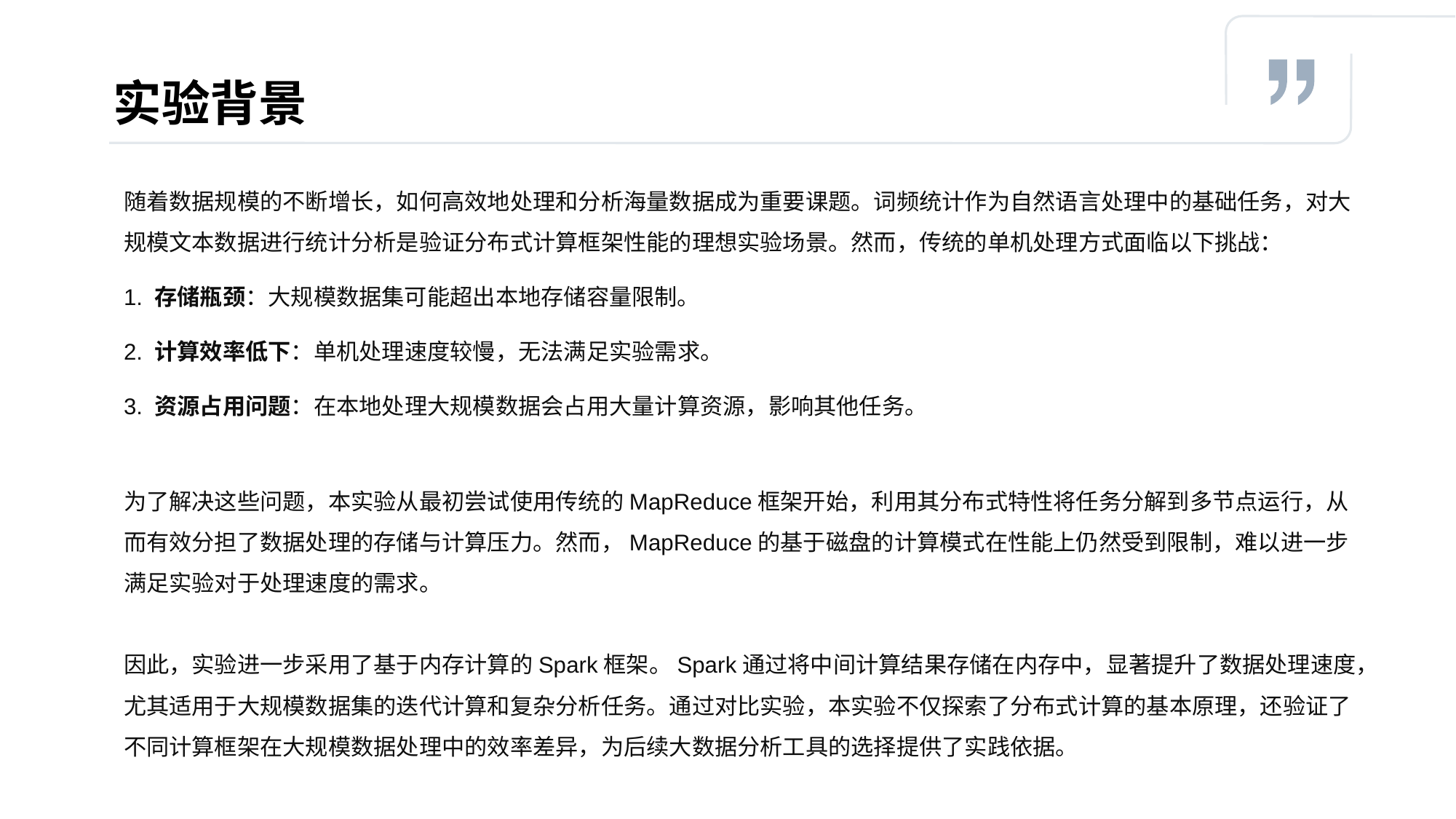

# 实验背景
随着数据规模的不断增长，如何高效地处理和分析海量数据成为重要课题。词频统计作为自然语言处理中的基础任务，对大规模文本数据进行统计分析是验证分布式计算框架性能的理想实验场景。然而，传统的单机处理方式面临以下挑战：
1. 存储瓶颈：大规模数据集可能超出本地存储容量限制。
2. 计算效率低下：单机处理速度较慢，无法满足实验需求。
3. 资源占用问题：在本地处理大规模数据会占用大量计算资源，影响其他任务。

为了解决这些问题，本实验从最初尝试使用传统的MapReduce框架开始，利用其分布式特性将任务分解到多节点运行，从而有效分担了数据处理的存储与计算压力。然而，MapReduce的基于磁盘的计算模式在性能上仍然受到限制，难以进一步满足实验对于处理速度的需求。

因此，实验进一步采用了基于内存计算的Spark框架。Spark通过将中间计算结果存储在内存中，显著提升了数据处理速度，尤其适用于大规模数据集的迭代计算和复杂分析任务。通过对比实验，本实验不仅探索了分布式计算的基本原理，还验证了不同计算框架在大规模数据处理中的效率差异，为后续大数据分析工具的选择提供了实践依据。